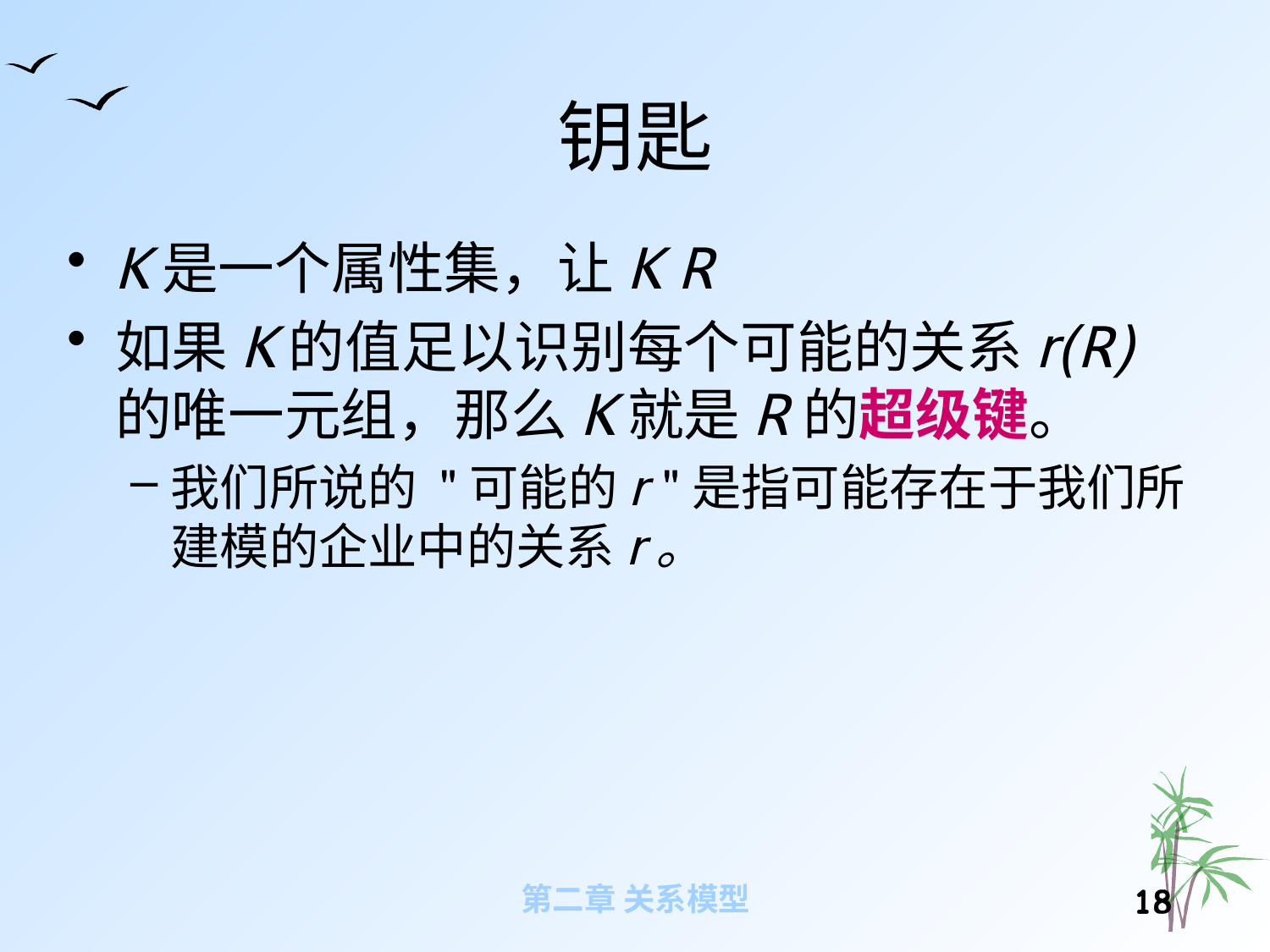

# 钥匙
K是一个属性集，让K R
如果K的值足以识别每个可能的关系r(R)的唯一元组，那么K就是R的超级键。
我们所说的 "可能的r "是指可能存在于我们所建模的企业中的关系r。

第二章 关系模型
18